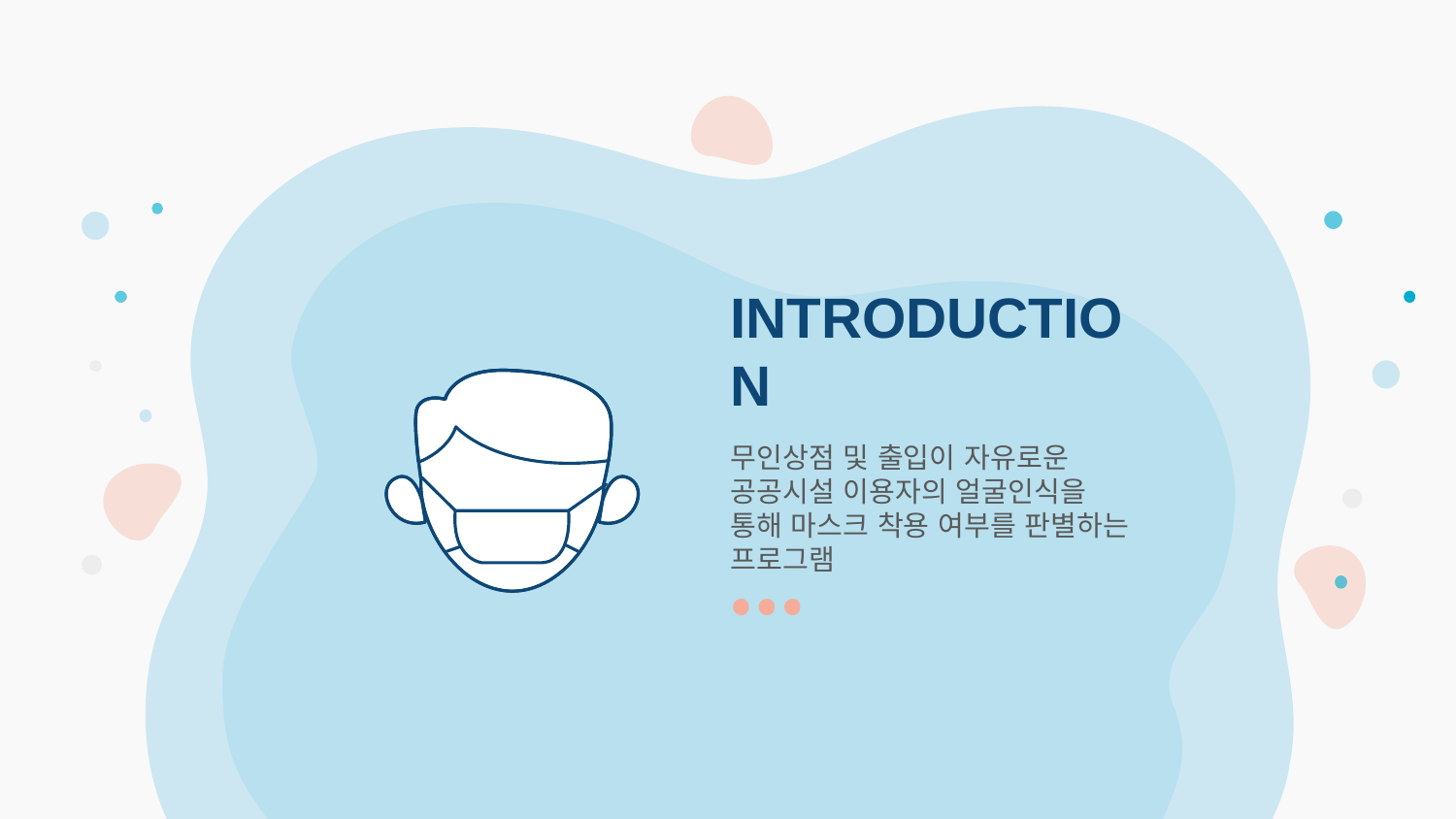

# INTRODUCTION

무인상점 및 출입이 자유로운 공공시설 이용자의 얼굴인식을 통해 마스크 착용 여부를 판별하는 프로그램